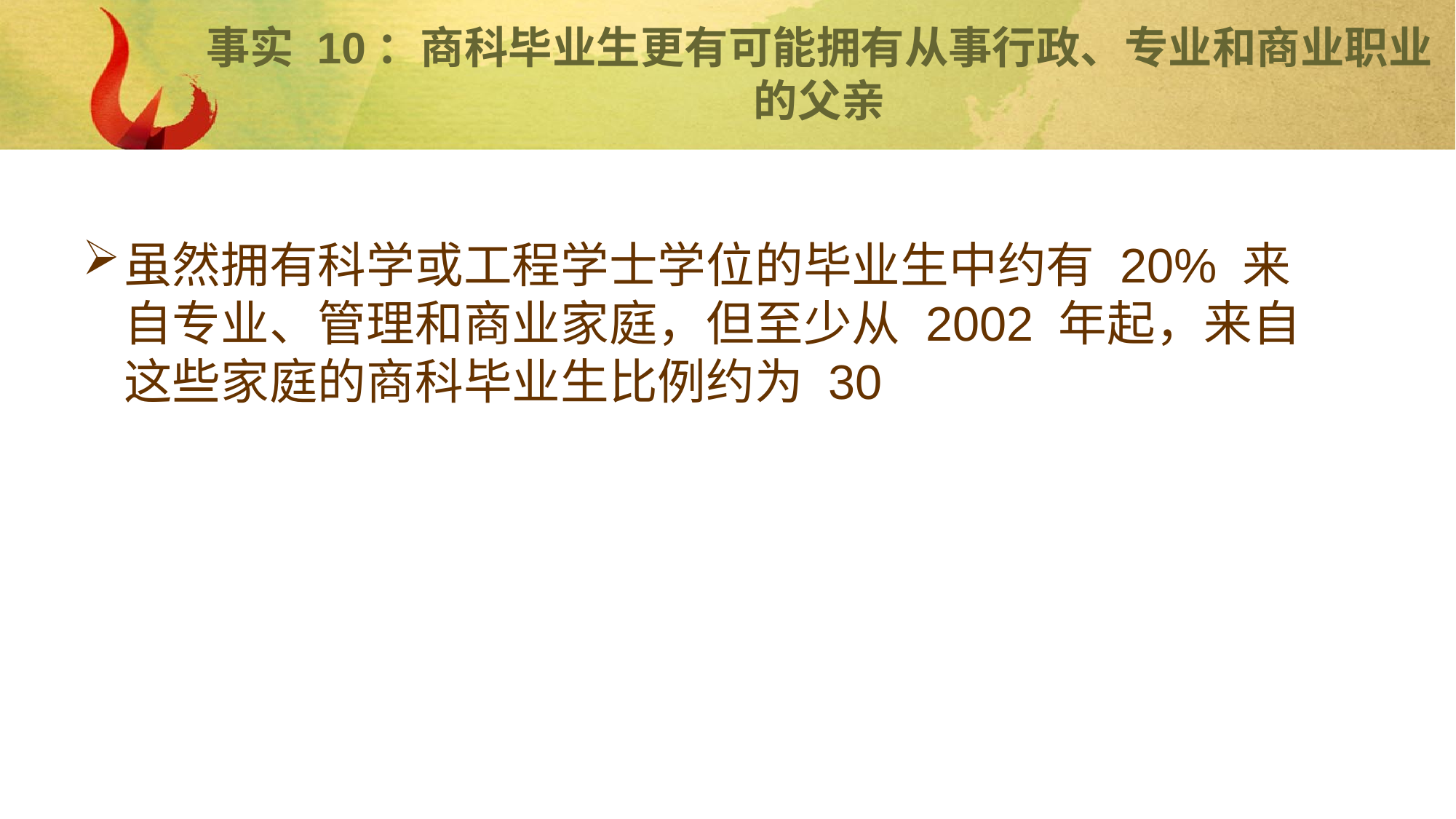

# 事实 10：商科毕业生更有可能拥有从事行政、专业和商业职业的父亲
虽然拥有科学或工程学士学位的毕业生中约有 20% 来自专业、管理和商业家庭，但至少从 2002 年起，来自这些家庭的商科毕业生比例约为 30
24